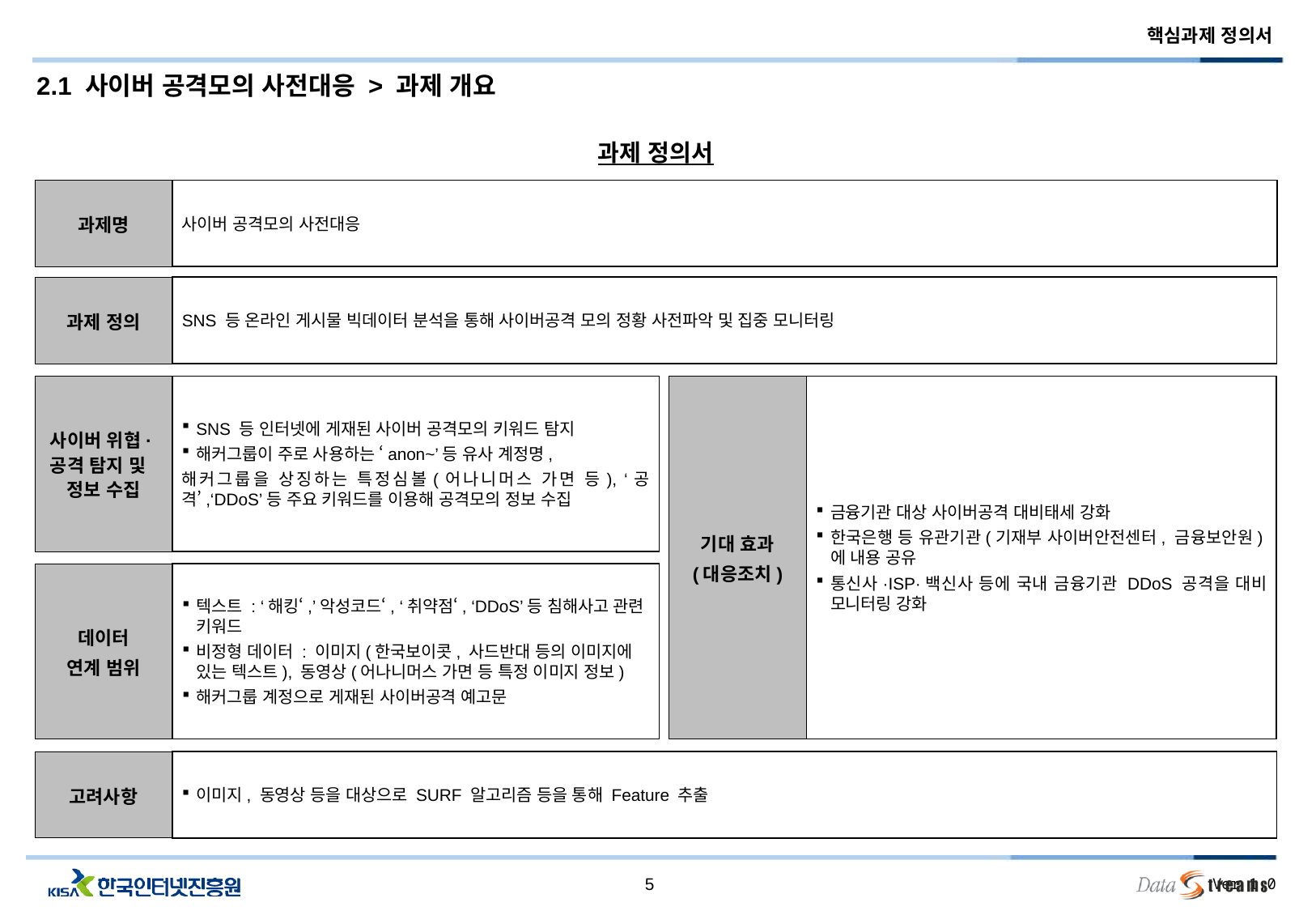

2.1 사이버 공격모의 사전대응 > 과제 개요
과제 정의서
과제명
사이버 공격모의 사전대응
과제 정의
SNS 등 온라인 게시물 빅데이터 분석을 통해 사이버공격 모의 정황 사전파악 및 집중 모니터링
사이버 위협·  공격 탐지 및   정보 수집
SNS 등 인터넷에 게재된 사이버 공격모의 키워드 탐지
해커그룹이 주로 사용하는 ‘anon~’등 유사 계정명,
해커그룹을 상징하는 특정심볼(어나니머스 가면 등), ‘공격’,‘DDoS’등 주요 키워드를 이용해 공격모의 정보 수집
기대 효과
(대응조치)
금융기관 대상 사이버공격 대비태세 강화
한국은행 등 유관기관(기재부 사이버안전센터, 금융보안원)에 내용 공유
통신사·ISP·백신사 등에 국내 금융기관 DDoS 공격을 대비 모니터링 강화
데이터
연계 범위
텍스트 : ‘해킹‘,’악성코드‘, ‘취약점‘, ‘DDoS’등 침해사고 관련 키워드
비정형 데이터 : 이미지(한국보이콧, 사드반대 등의 이미지에 있는 텍스트), 동영상(어나니머스 가면 등 특정 이미지 정보)
해커그룹 계정으로 게재된 사이버공격 예고문
고려사항
이미지, 동영상 등을 대상으로 SURF 알고리즘 등을 통해 Feature 추출